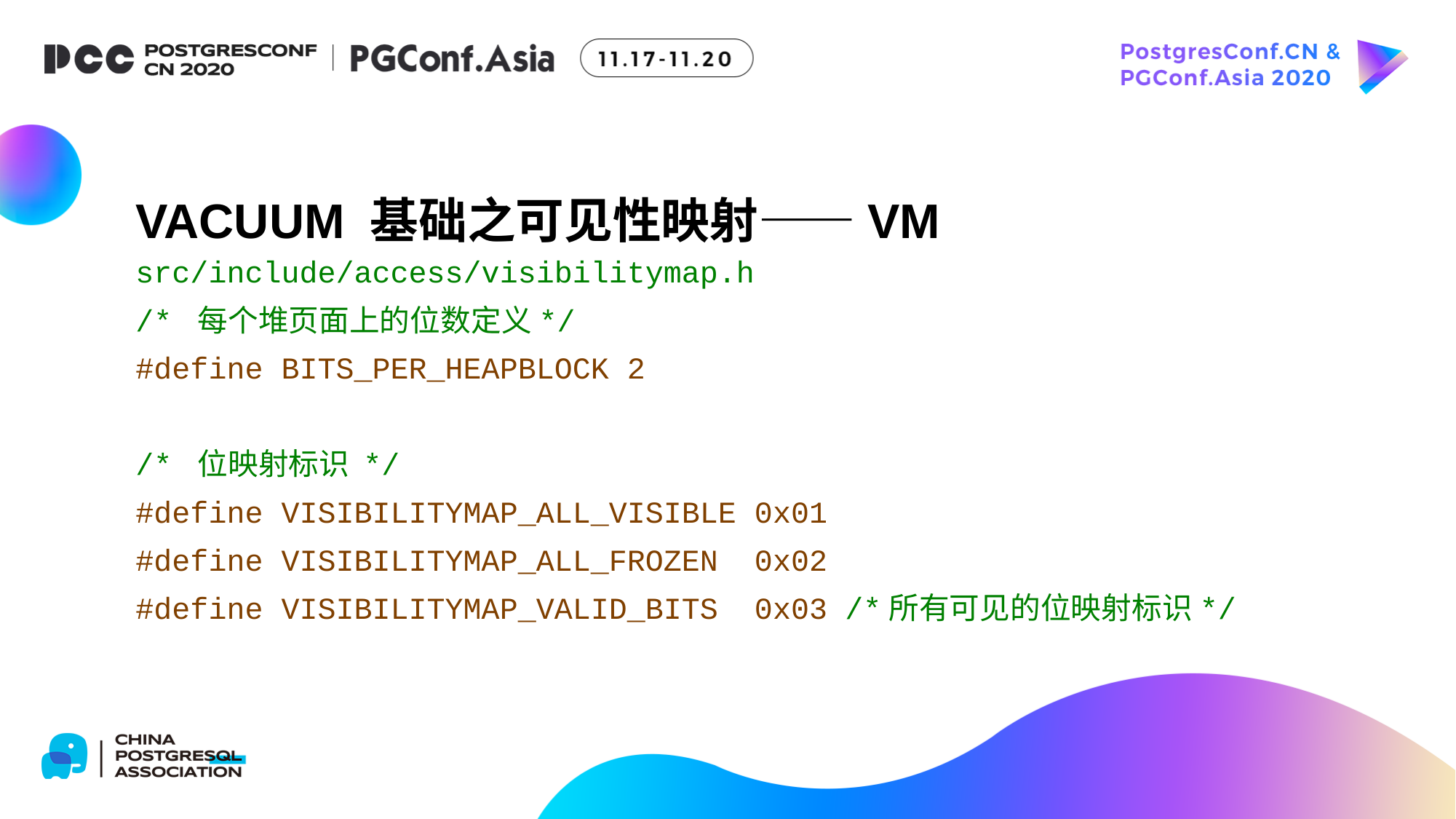

VACUUM 基础之可见性映射——VM
src/include/access/visibilitymap.h
/* 每个堆页面上的位数定义*/
#define BITS_PER_HEAPBLOCK 2

/* 位映射标识 */
#define VISIBILITYMAP_ALL_VISIBLE 0x01
#define VISIBILITYMAP_ALL_FROZEN  0x02
#define VISIBILITYMAP_VALID_BITS  0x03 /*所有可见的位映射标识*/